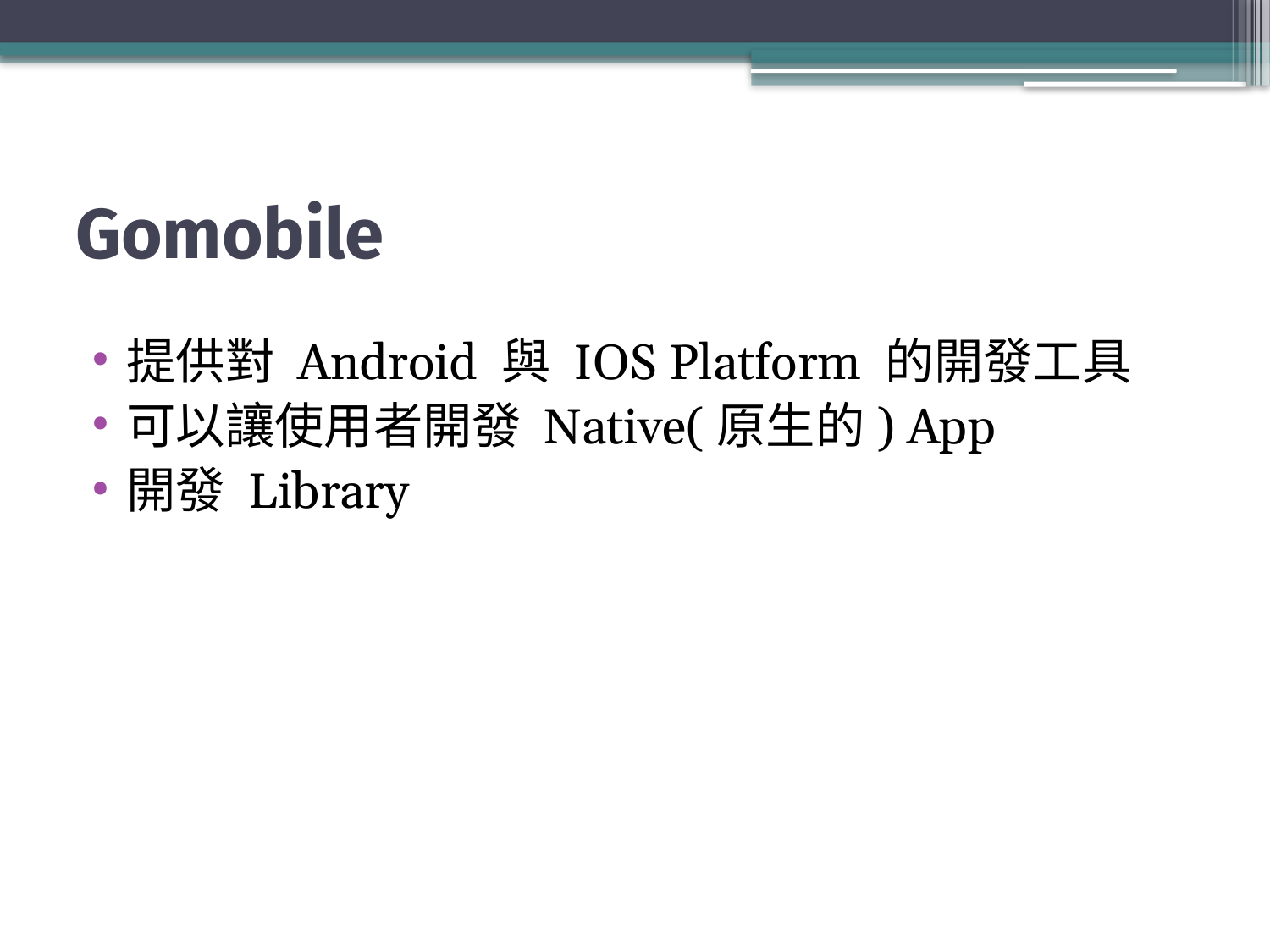

# Gomobile
提供對 Android 與 IOS Platform 的開發工具
可以讓使用者開發 Native(原生的) App
開發 Library